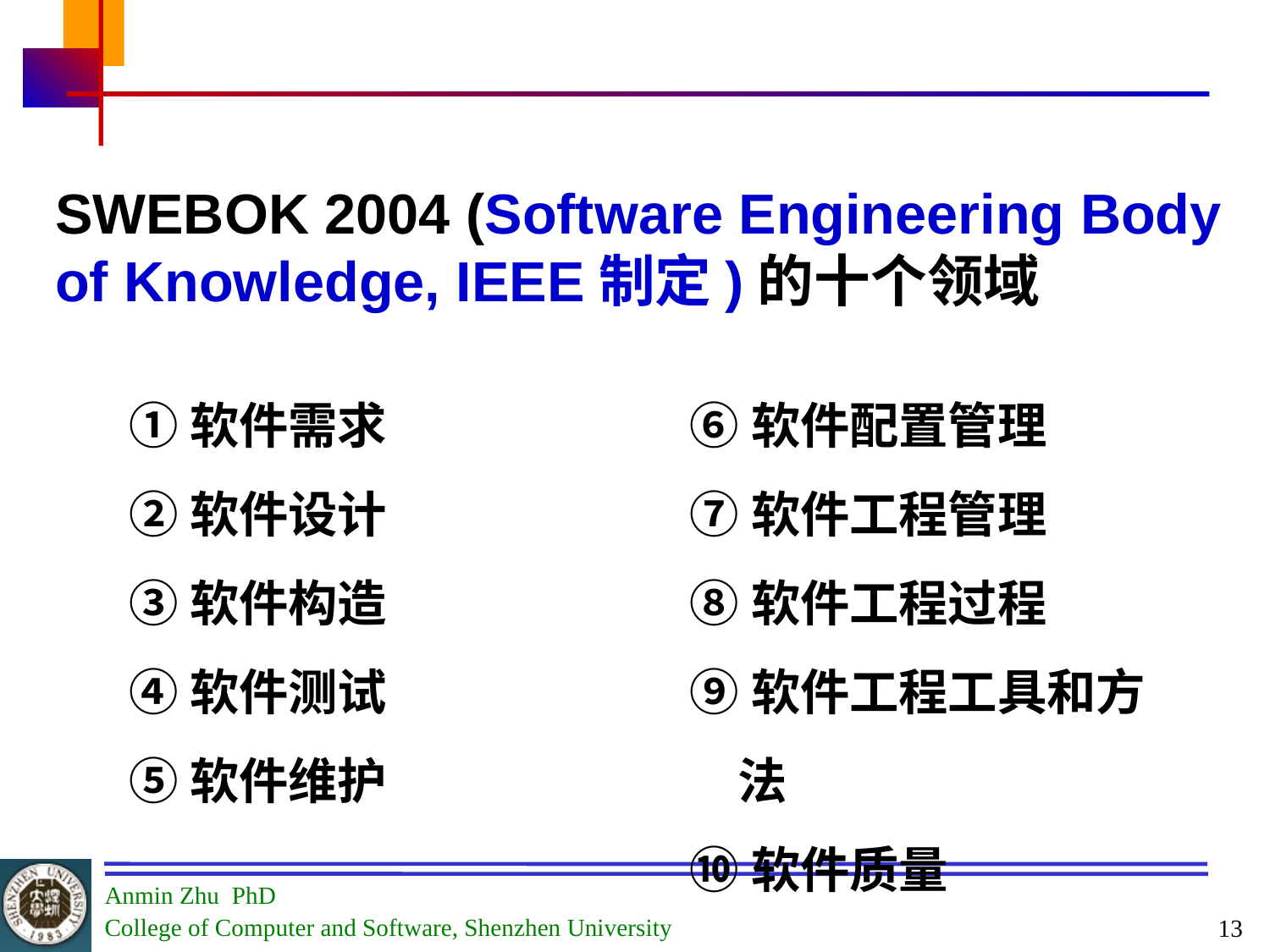

#
SWEBOK 2004 (Software Engineering Body of Knowledge, IEEE制定)的十个领域
①软件需求
②软件设计
③软件构造
④软件测试
⑤软件维护
⑥软件配置管理
⑦软件工程管理
⑧软件工程过程
⑨软件工程工具和方法
⑩软件质量